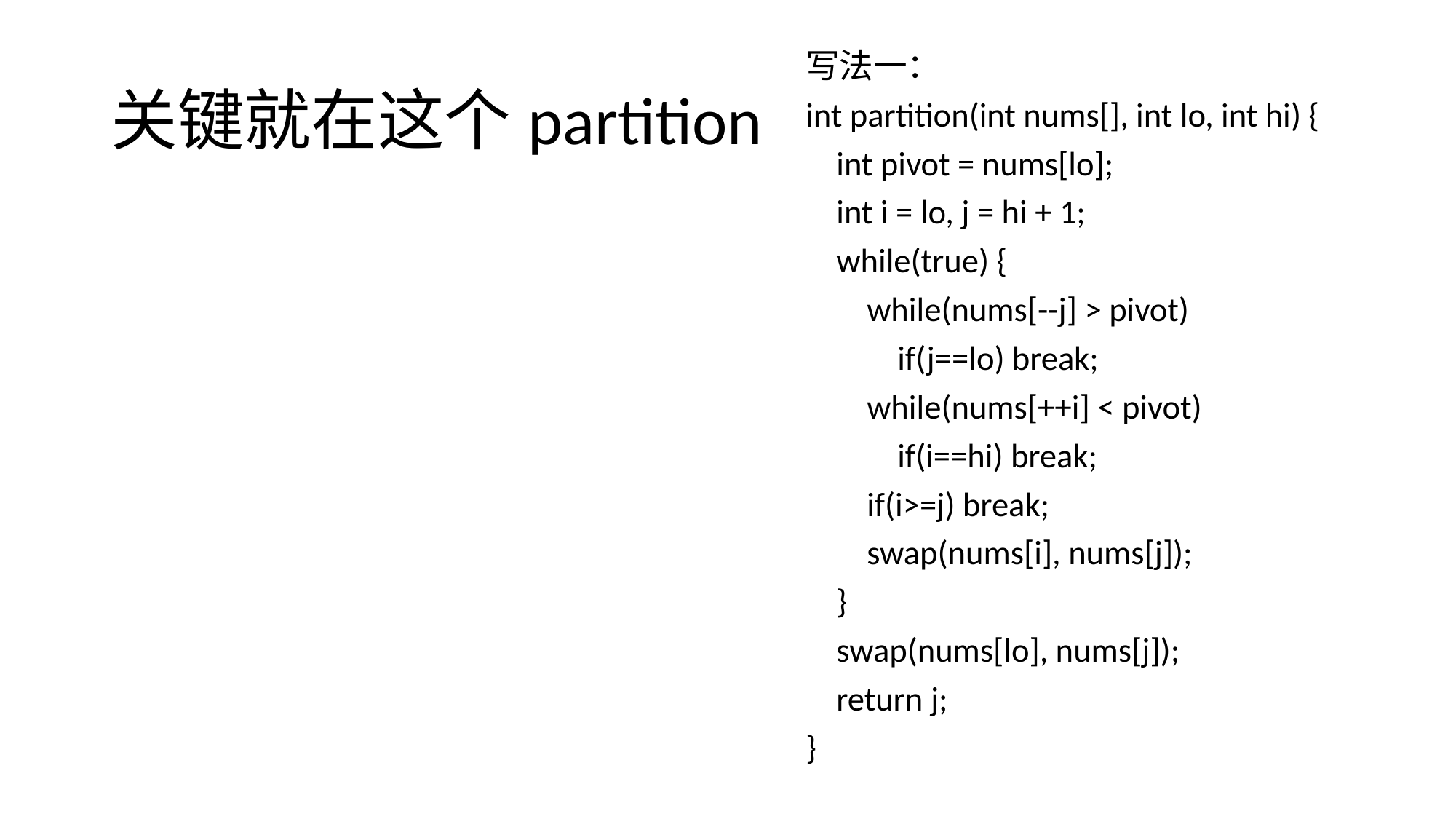

写法一：
int partition(int nums[], int lo, int hi) {
    int pivot = nums[lo];
    int i = lo, j = hi + 1;
    while(true) {
        while(nums[--j] > pivot)
            if(j==lo) break;
        while(nums[++i] < pivot)
            if(i==hi) break;
        if(i>=j) break;
        swap(nums[i], nums[j]);
    }
    swap(nums[lo], nums[j]);
    return j;
}
# 关键就在这个partition